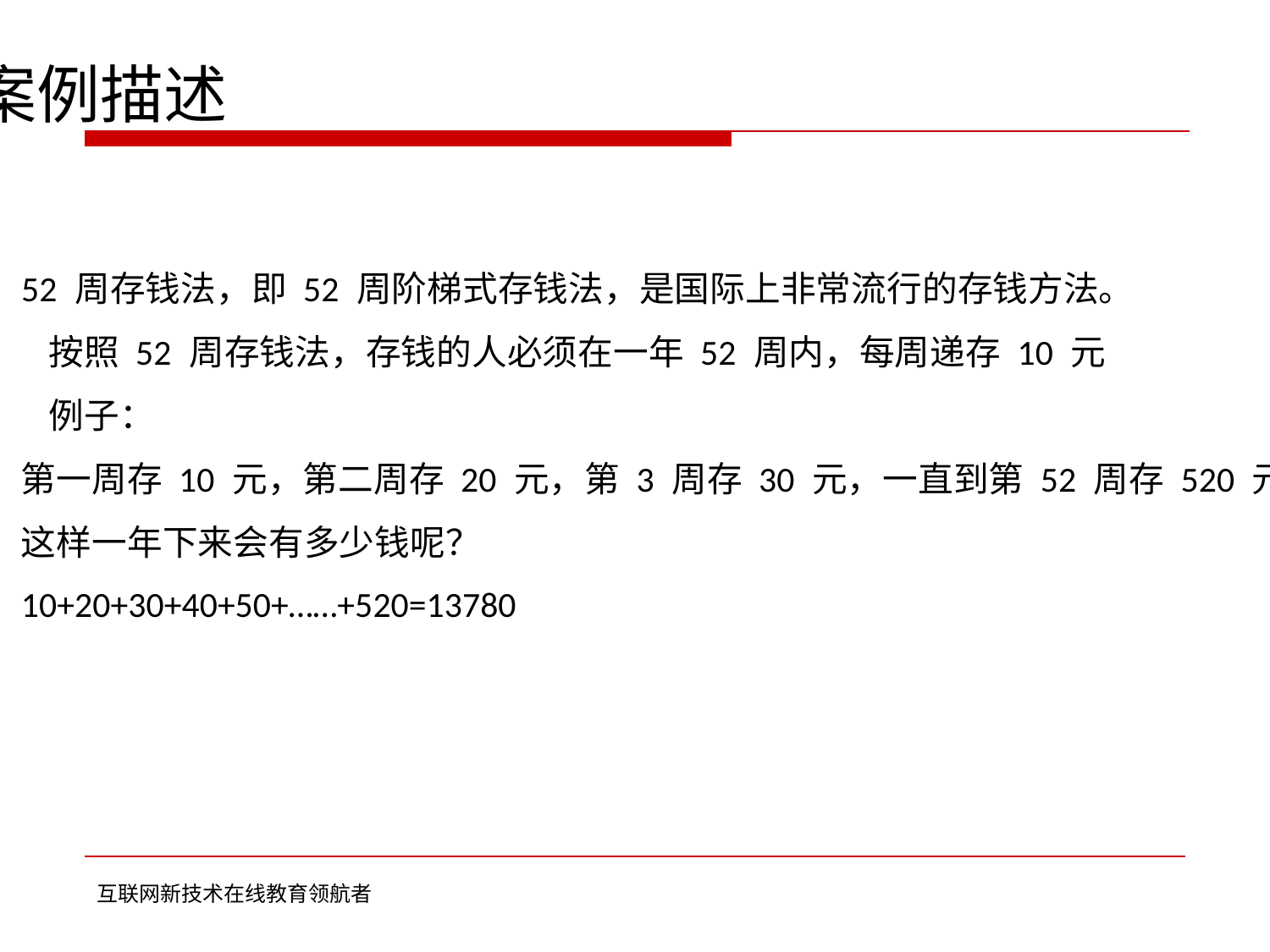

案例描述

•    52 周存钱法，即 52 周阶梯式存钱法，是国际上非常流行的存钱方法。
•    按照 52 周存钱法，存钱的人必须在一年 52 周内，每周递存 10 元
•    例子：
	第一周存 10 元，第二周存 20 元，第 3 周存 30 元，一直到第 52 周存 520 元。
	这样一年下来会有多少钱呢？

	10+20+30+40+50+……+520=13780

互联网新技术在线教育领航者